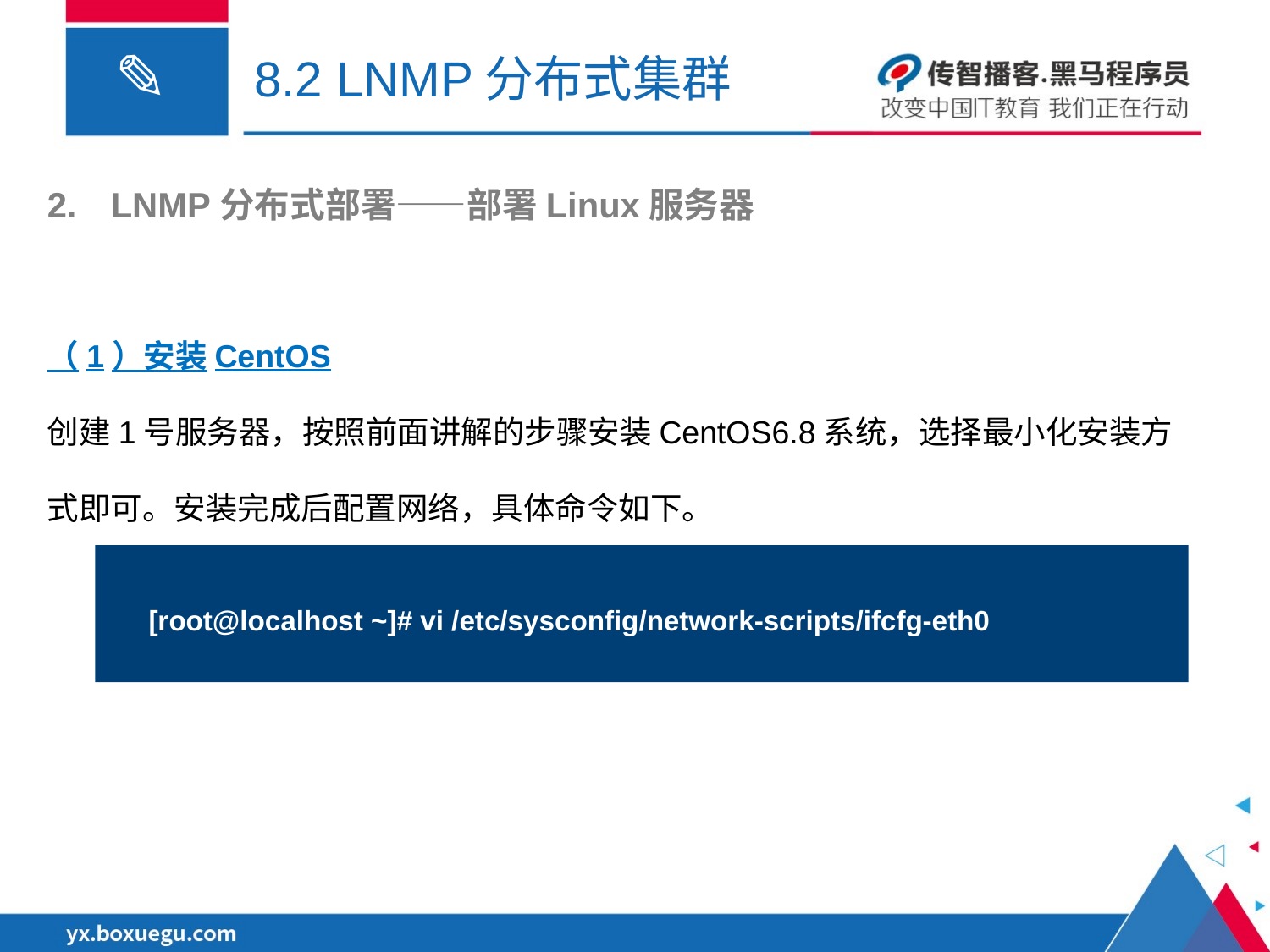

# 8.2 LNMP分布式集群
LNMP分布式部署——部署Linux服务器
（1）安装CentOS
创建1号服务器，按照前面讲解的步骤安装CentOS6.8系统，选择最小化安装方式即可。安装完成后配置网络，具体命令如下。

[root@localhost ~]# vi /etc/sysconfig/network-scripts/ifcfg-eth0